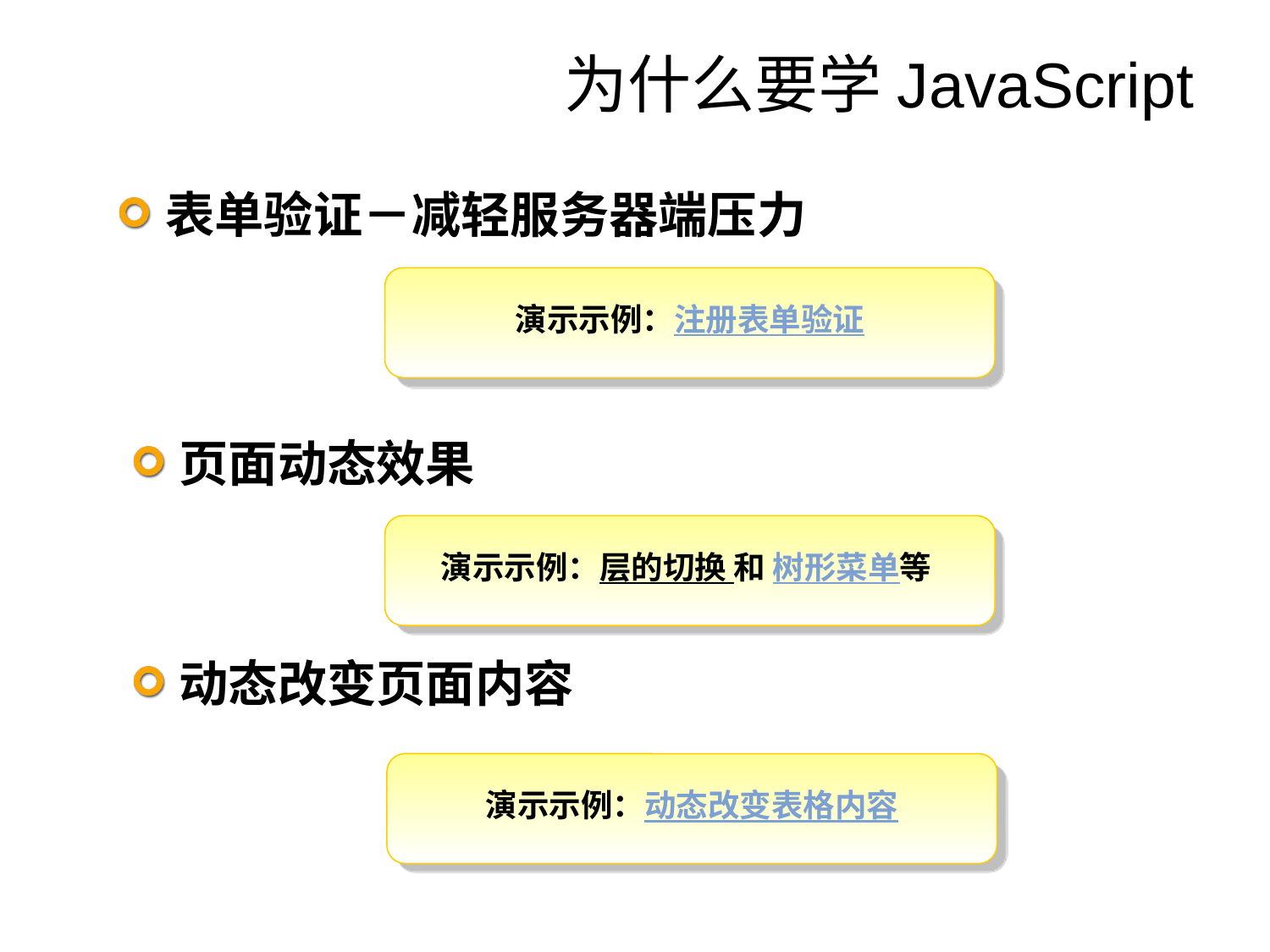

# 为什么要学JavaScript
表单验证－减轻服务器端压力
演示示例：注册表单验证
页面动态效果
演示示例：层的切换 和 树形菜单等
动态改变页面内容
演示示例：动态改变表格内容